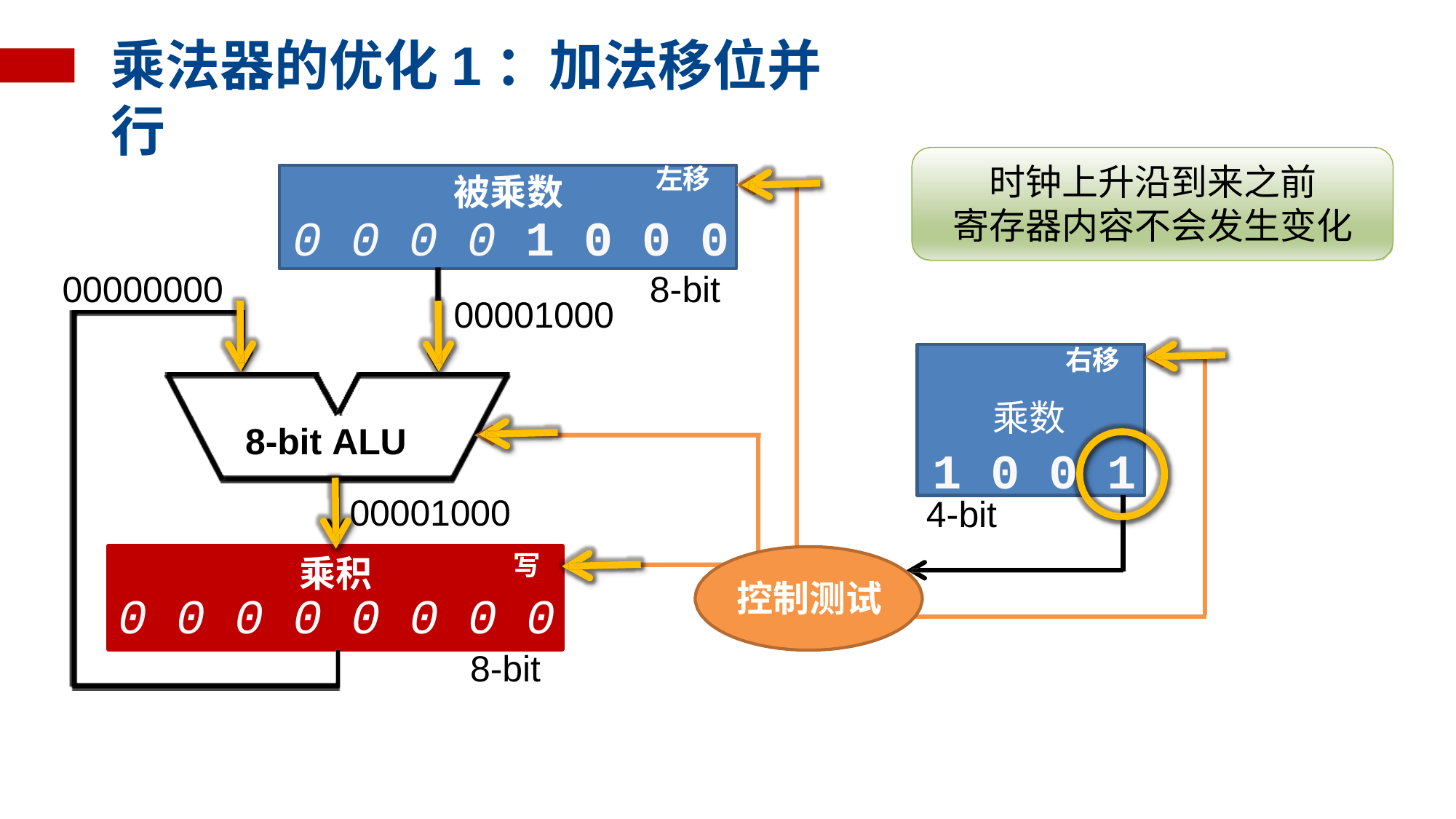

# 乘法器的优化1：加法移位并行

时钟上升沿到来之前 寄存器内容不会发生变化
左移

被乘数

0 0 0 0 1 0 0 0
00000000
8-bit

00001000

      右移
乘数
1 0 0 1

8-bit ALU
00001000

4-bit

写

乘积

控制测试

0
0
0
0
0
0
0
0

8-bit